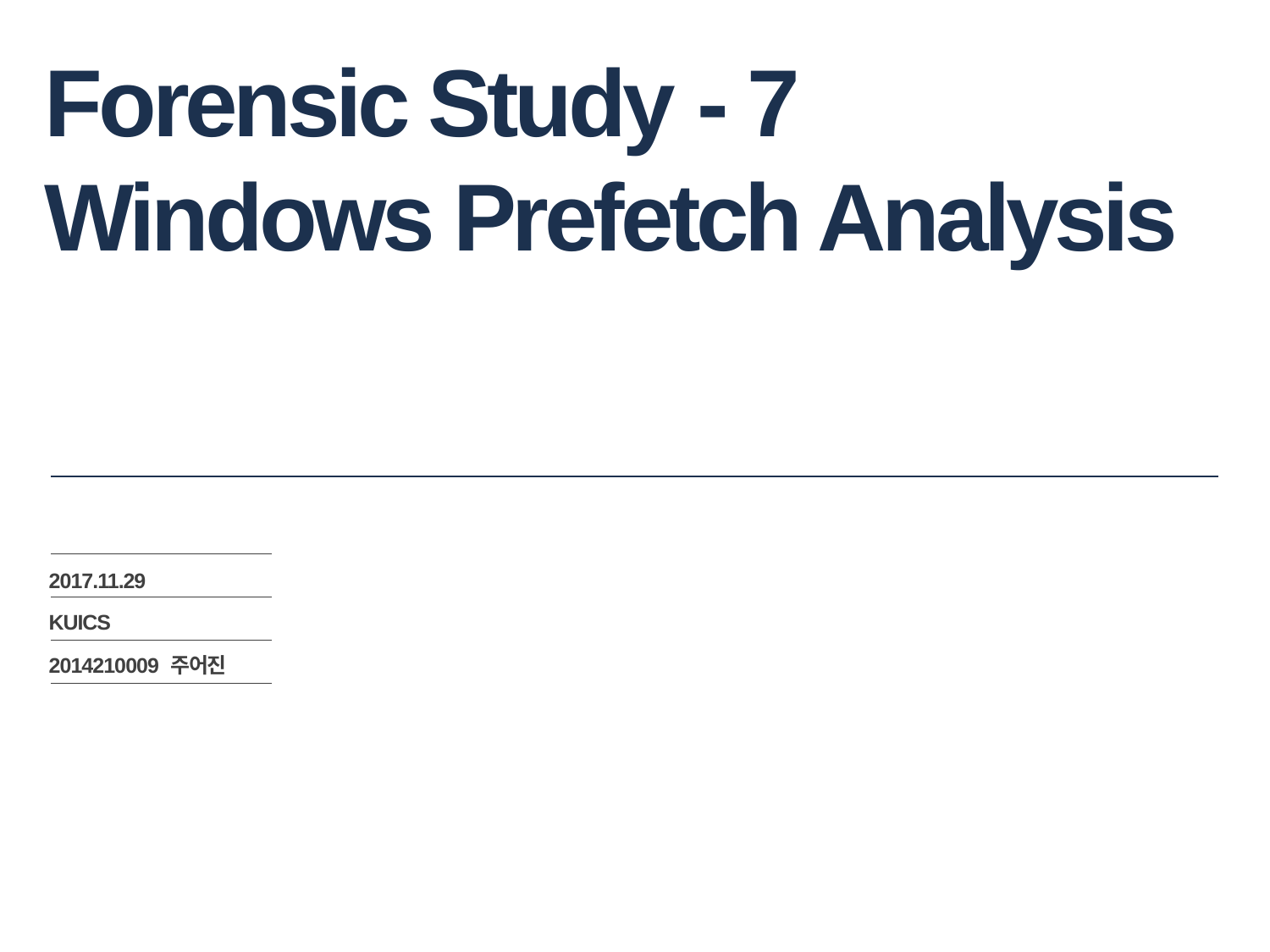

# Forensic Study - 7
Windows Prefetch Analysis
2017.11.29
KUICS
2014210009 주어진